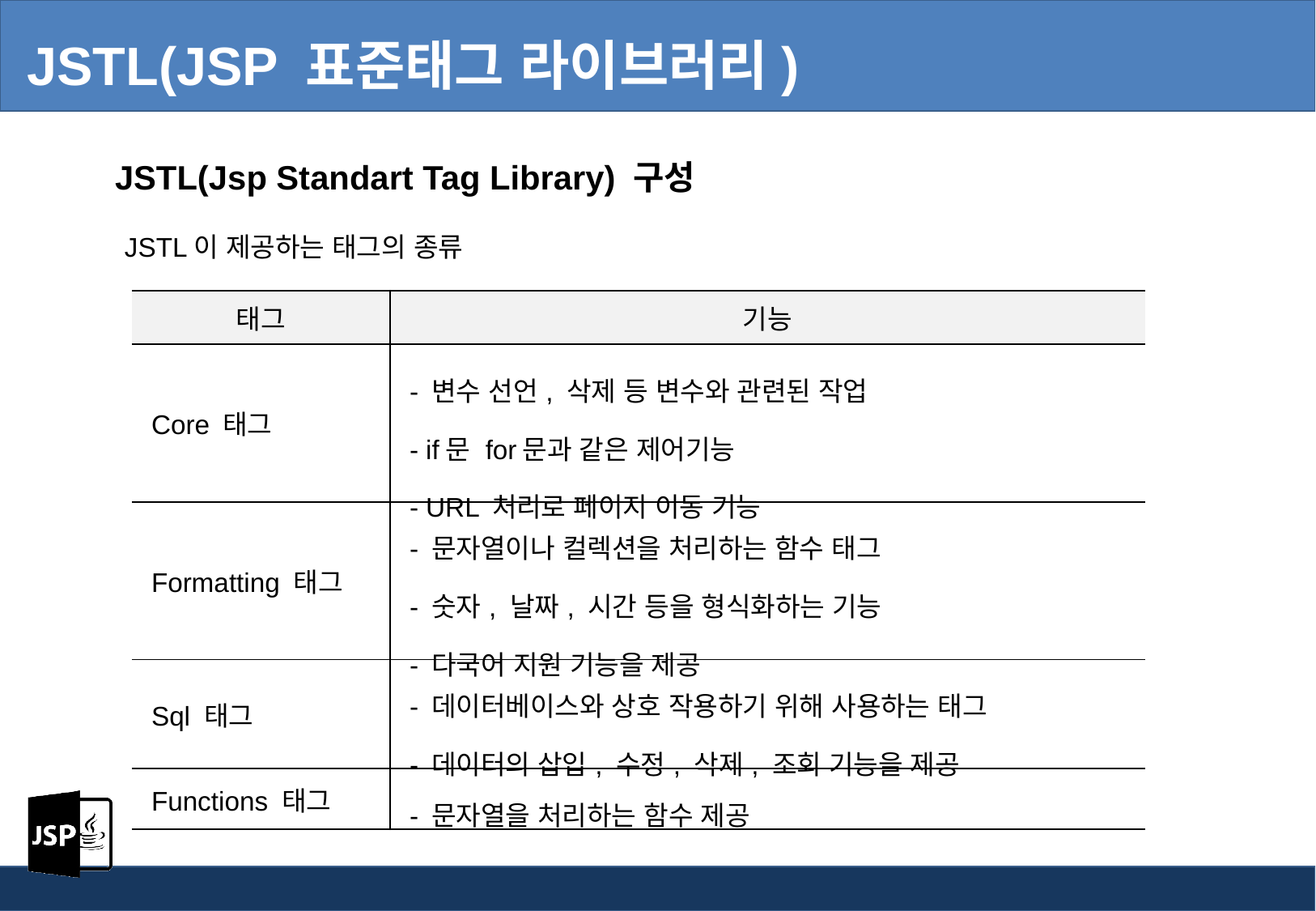

JSTL(JSP 표준태그 라이브러리)
JSTL(Jsp Standart Tag Library) 구성
JSTL이 제공하는 태그의 종류
| 태그 | 기능 |
| --- | --- |
| Core 태그 | - 변수 선언, 삭제 등 변수와 관련된 작업 - if문 for문과 같은 제어기능 - URL 처리로 페이지 이동 기능 |
| Formatting 태그 | - 문자열이나 컬렉션을 처리하는 함수 태그 - 숫자, 날짜, 시간 등을 형식화하는 기능 - 다국어 지원 기능을 제공 |
| Sql 태그 | - 데이터베이스와 상호 작용하기 위해 사용하는 태그 - 데이터의 삽입, 수정, 삭제, 조회 기능을 제공 |
| Functions 태그 | - 문자열을 처리하는 함수 제공 |